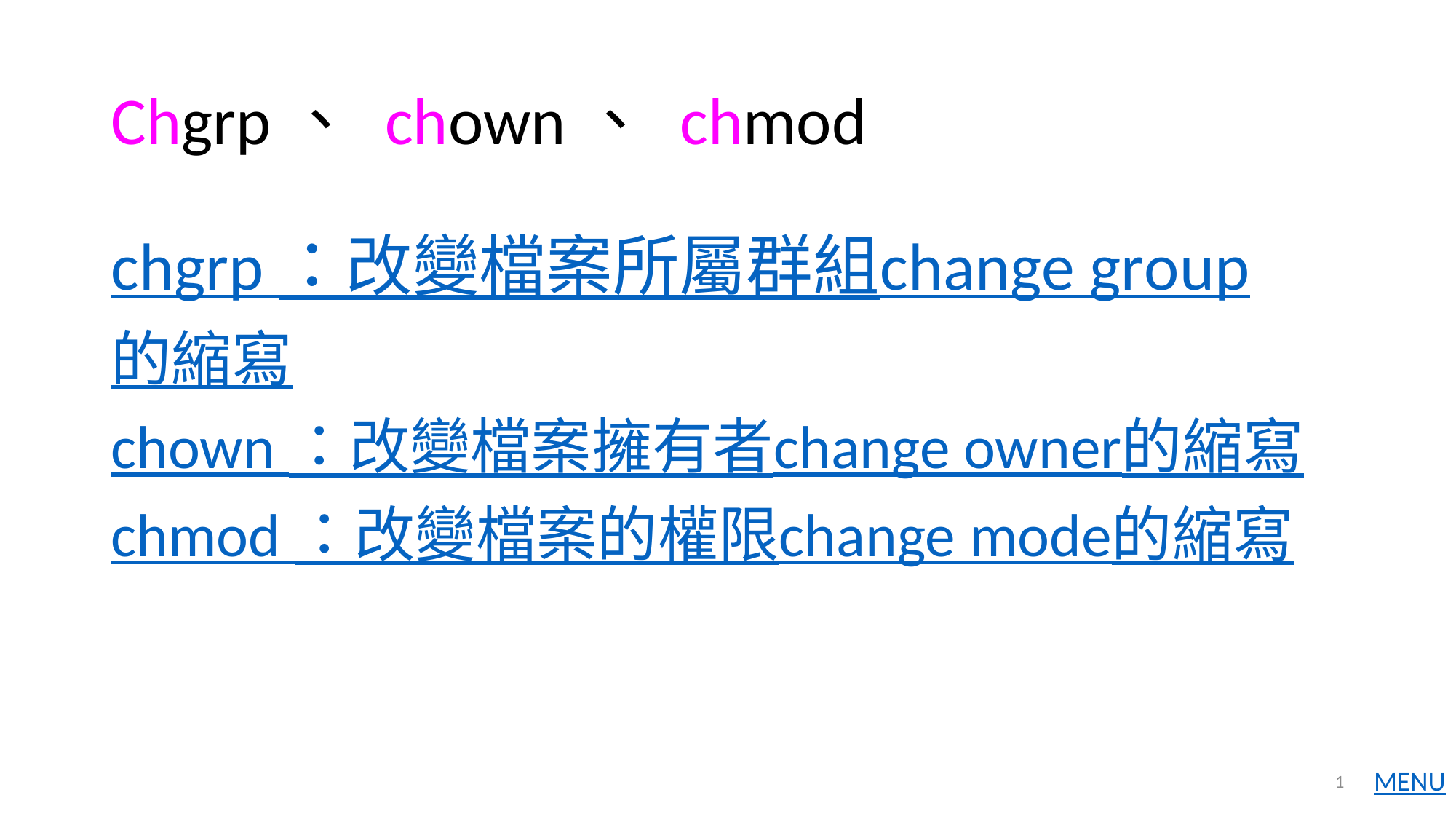

# Chgrp、 chown、 chmod
chgrp ：改變檔案所屬群組change group的縮寫
chown ：改變檔案擁有者change owner的縮寫
chmod ：改變檔案的權限change mode的縮寫
1